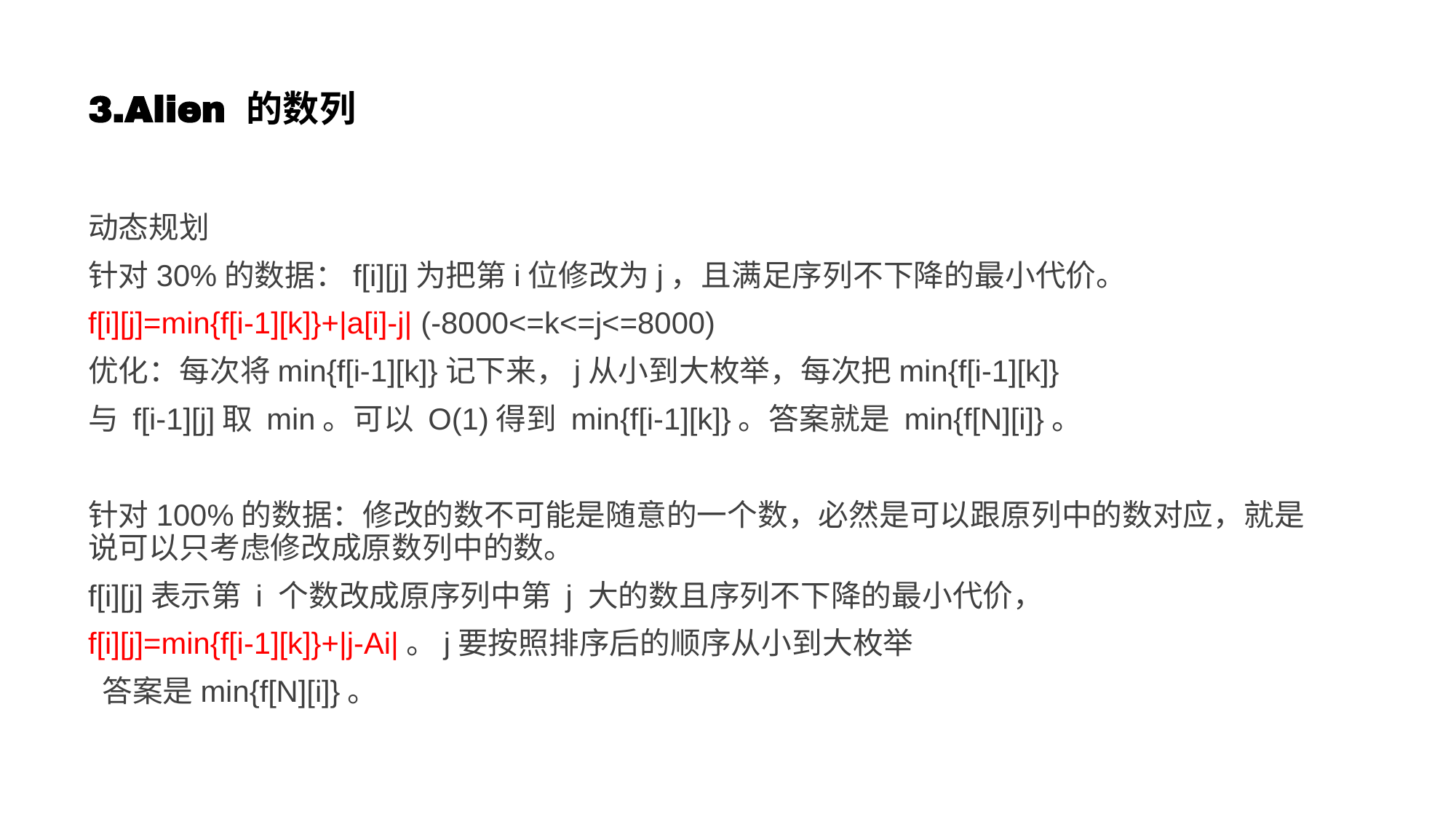

# 3.Alien 的数列
动态规划
针对30%的数据：f[i][j]为把第i位修改为j，且满足序列不下降的最小代价。
f[i][j]=min{f[i-1][k]}+|a[i]-j| (-8000<=k<=j<=8000)
优化：每次将min{f[i-1][k]}记下来，j从小到大枚举，每次把min{f[i-1][k]}
与 f[i-1][j]取 min。可以 O(1)得到 min{f[i-1][k]}。答案就是 min{f[N][i]}。

针对100%的数据：修改的数不可能是随意的一个数，必然是可以跟原列中的数对应，就是说可以只考虑修改成原数列中的数。
f[i][j]表示第 i 个数改成原序列中第 j 大的数且序列不下降的最小代价，
f[i][j]=min{f[i-1][k]}+|j-Ai|。j要按照排序后的顺序从小到大枚举
 答案是min{f[N][i]}。